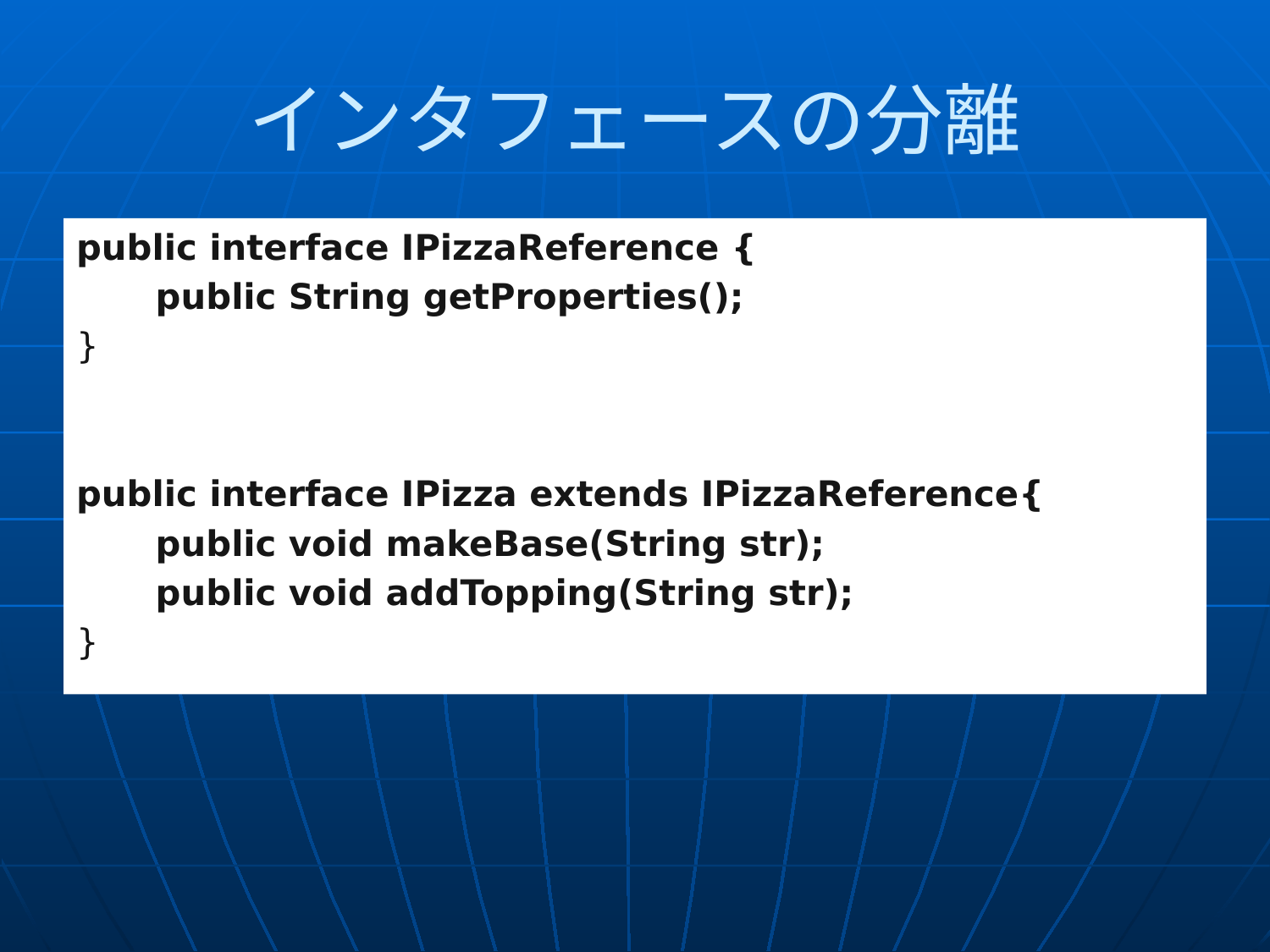

# インタフェースの分離
public interface IPizzaReference {
　　public String getProperties();
}

public interface IPizza extends IPizzaReference{
　　public void makeBase(String str);
　　public void addTopping(String str);
}